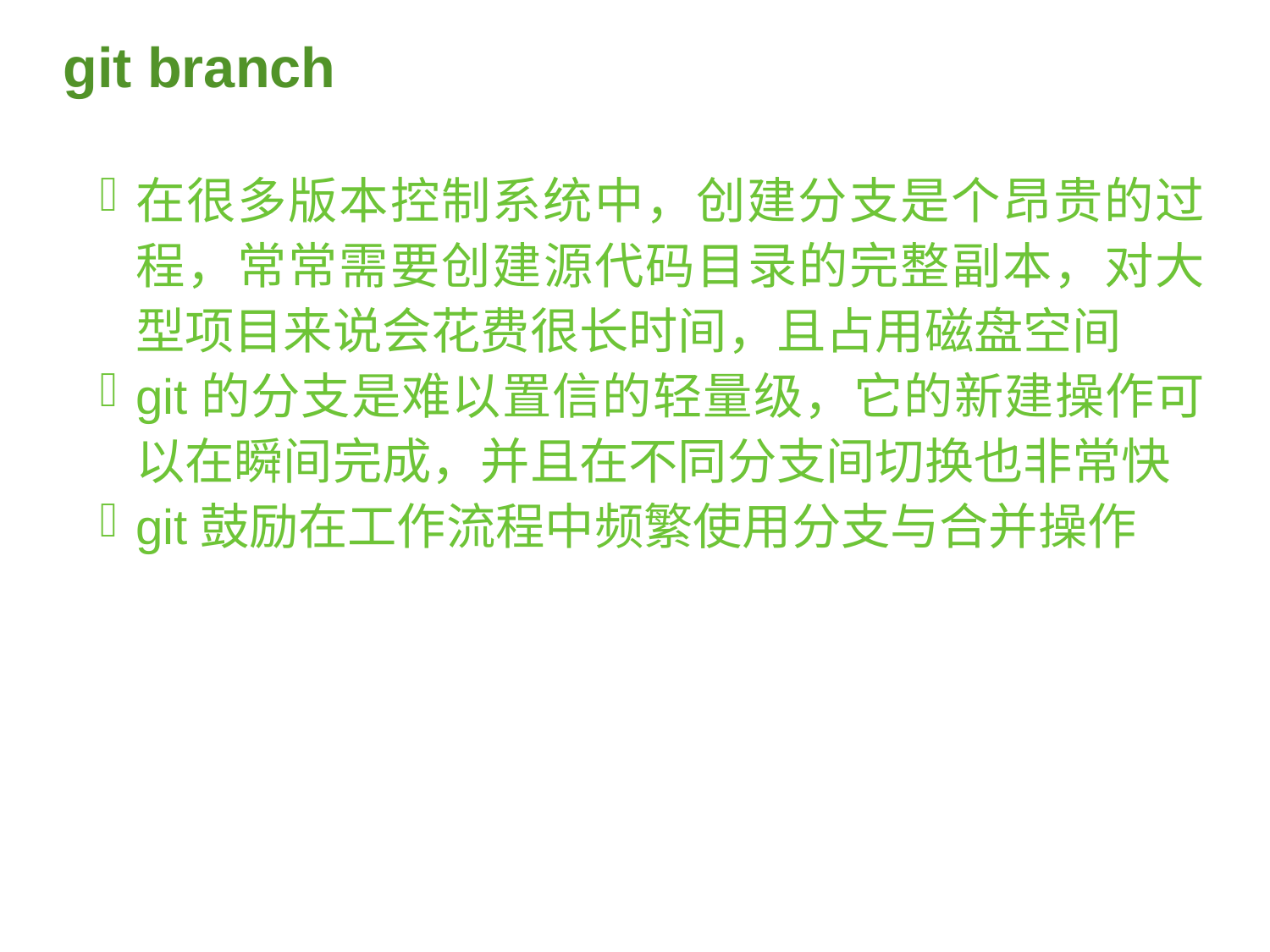

git branch
在很多版本控制系统中，创建分支是个昂贵的过程，常常需要创建源代码目录的完整副本，对大型项目来说会花费很长时间，且占用磁盘空间
git的分支是难以置信的轻量级，它的新建操作可以在瞬间完成，并且在不同分支间切换也非常快
git鼓励在工作流程中频繁使用分支与合并操作